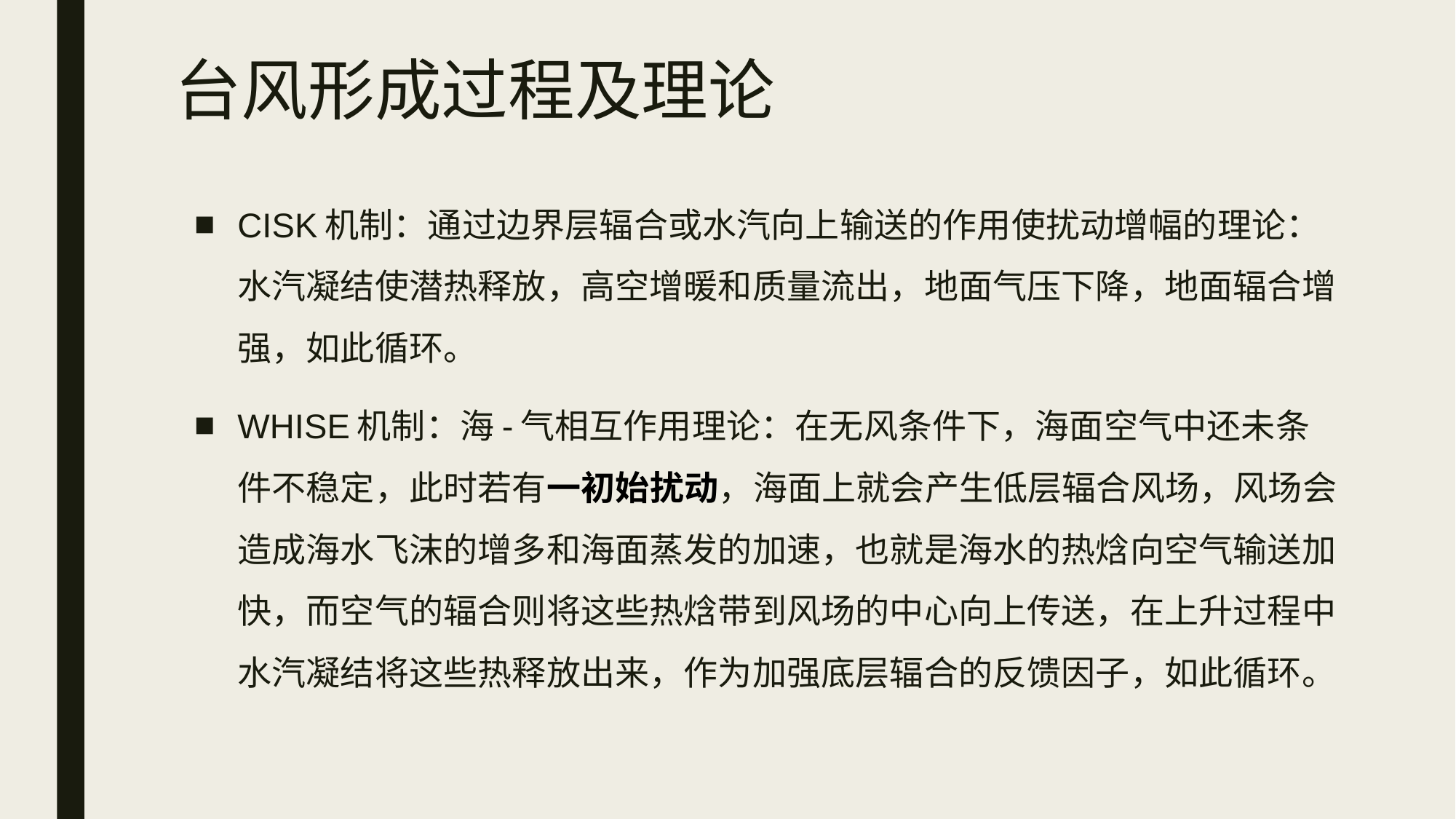

# 台风形成过程及理论
CISK机制：通过边界层辐合或水汽向上输送的作用使扰动增幅的理论：水汽凝结使潜热释放，高空增暖和质量流出，地面气压下降，地面辐合增强，如此循环。
WHISE机制：海-气相互作用理论：在无风条件下，海面空气中还未条件不稳定，此时若有一初始扰动，海面上就会产生低层辐合风场，风场会造成海水飞沫的增多和海面蒸发的加速，也就是海水的热焓向空气输送加快，而空气的辐合则将这些热焓带到风场的中心向上传送，在上升过程中水汽凝结将这些热释放出来，作为加强底层辐合的反馈因子，如此循环。